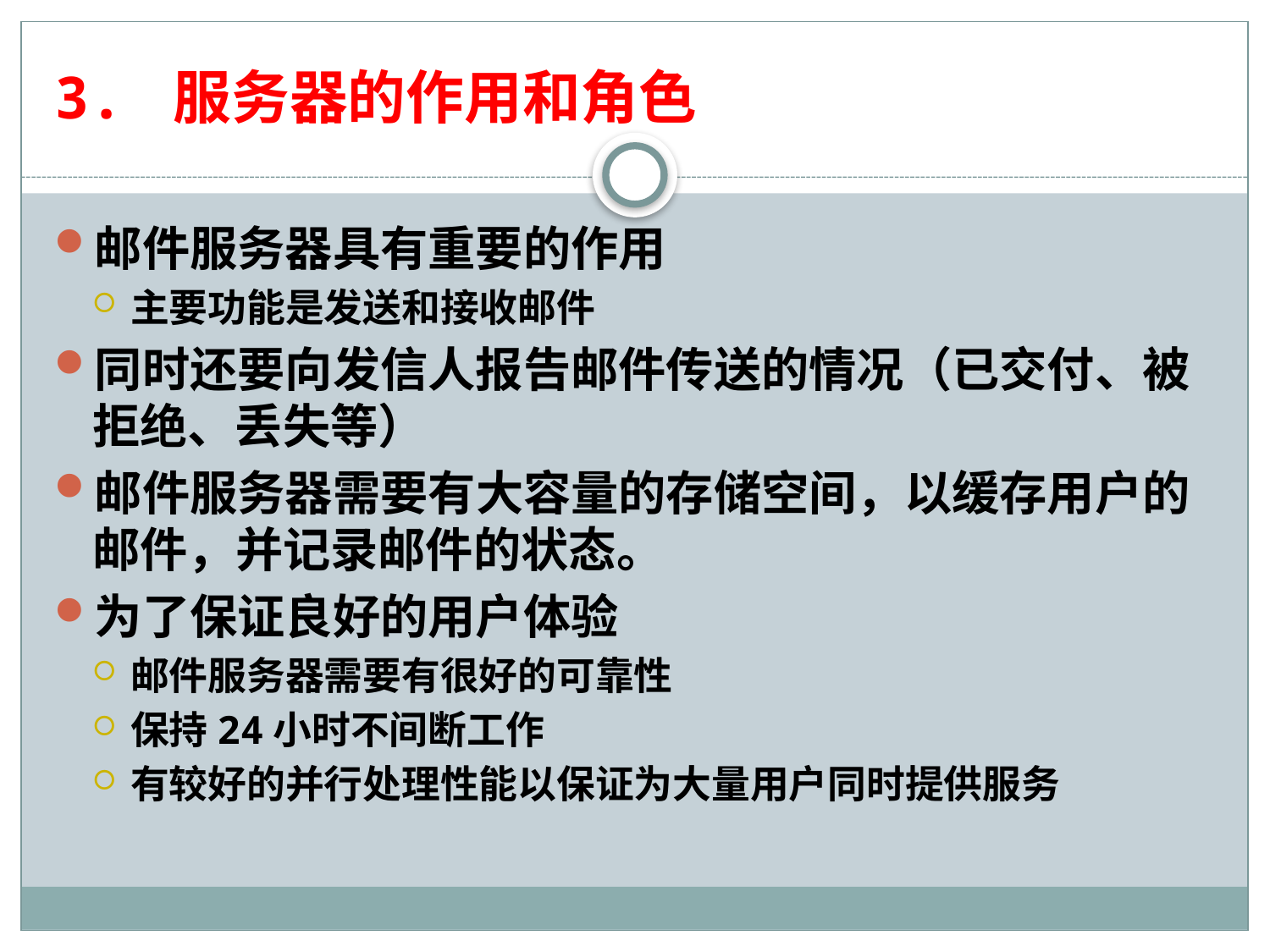

# 3. 服务器的作用和角色
邮件服务器具有重要的作用
主要功能是发送和接收邮件
同时还要向发信人报告邮件传送的情况（已交付、被拒绝、丢失等）
邮件服务器需要有大容量的存储空间，以缓存用户的邮件，并记录邮件的状态。
为了保证良好的用户体验
邮件服务器需要有很好的可靠性
保持24小时不间断工作
有较好的并行处理性能以保证为大量用户同时提供服务